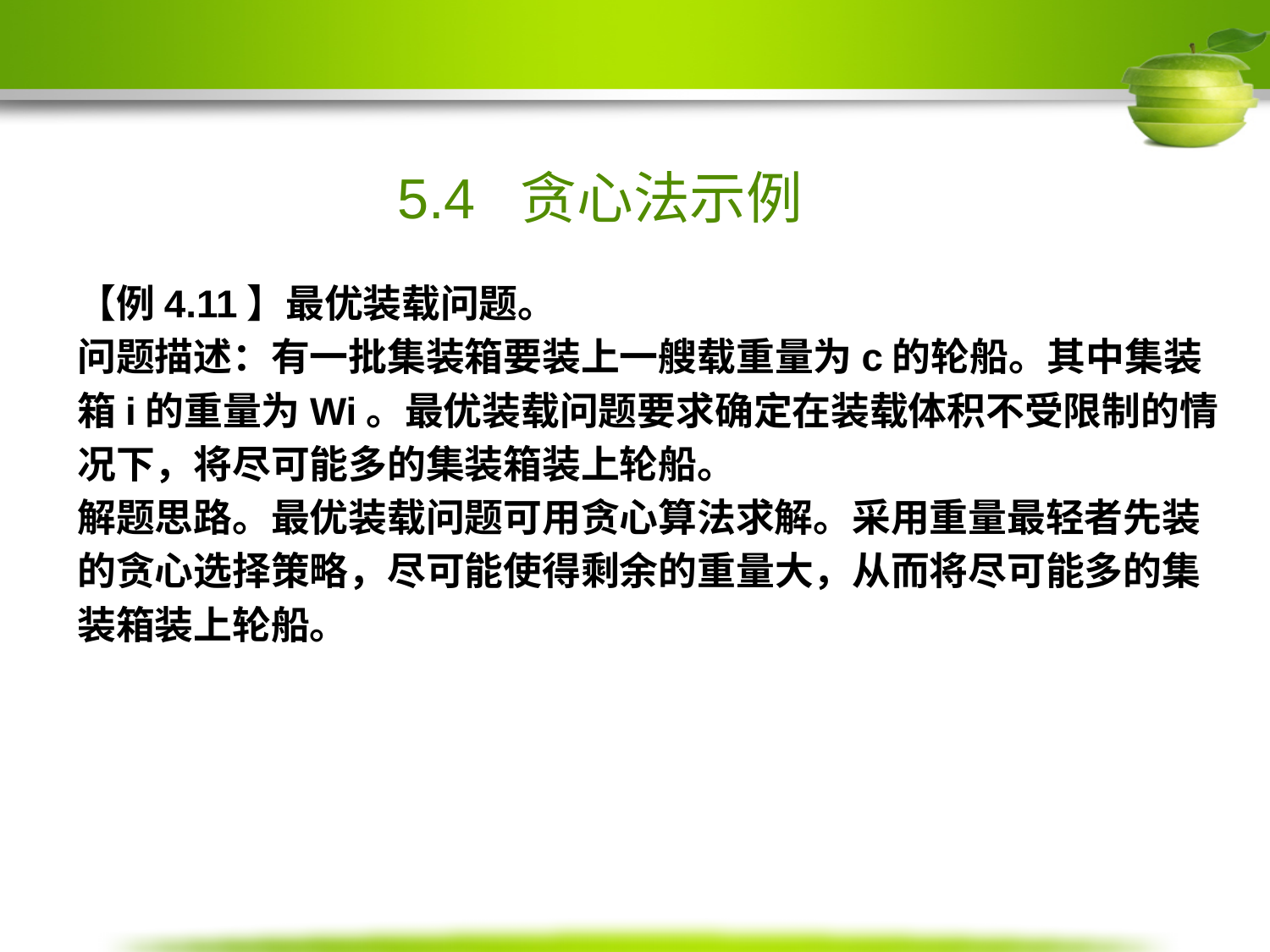

5.4  贪心法示例
【例4.11】最优装载问题。
问题描述：有一批集装箱要装上一艘载重量为c的轮船。其中集装箱i的重量为Wi。最优装载问题要求确定在装载体积不受限制的情况下，将尽可能多的集装箱装上轮船。
解题思路。最优装载问题可用贪心算法求解。采用重量最轻者先装的贪心选择策略，尽可能使得剩余的重量大，从而将尽可能多的集装箱装上轮船。